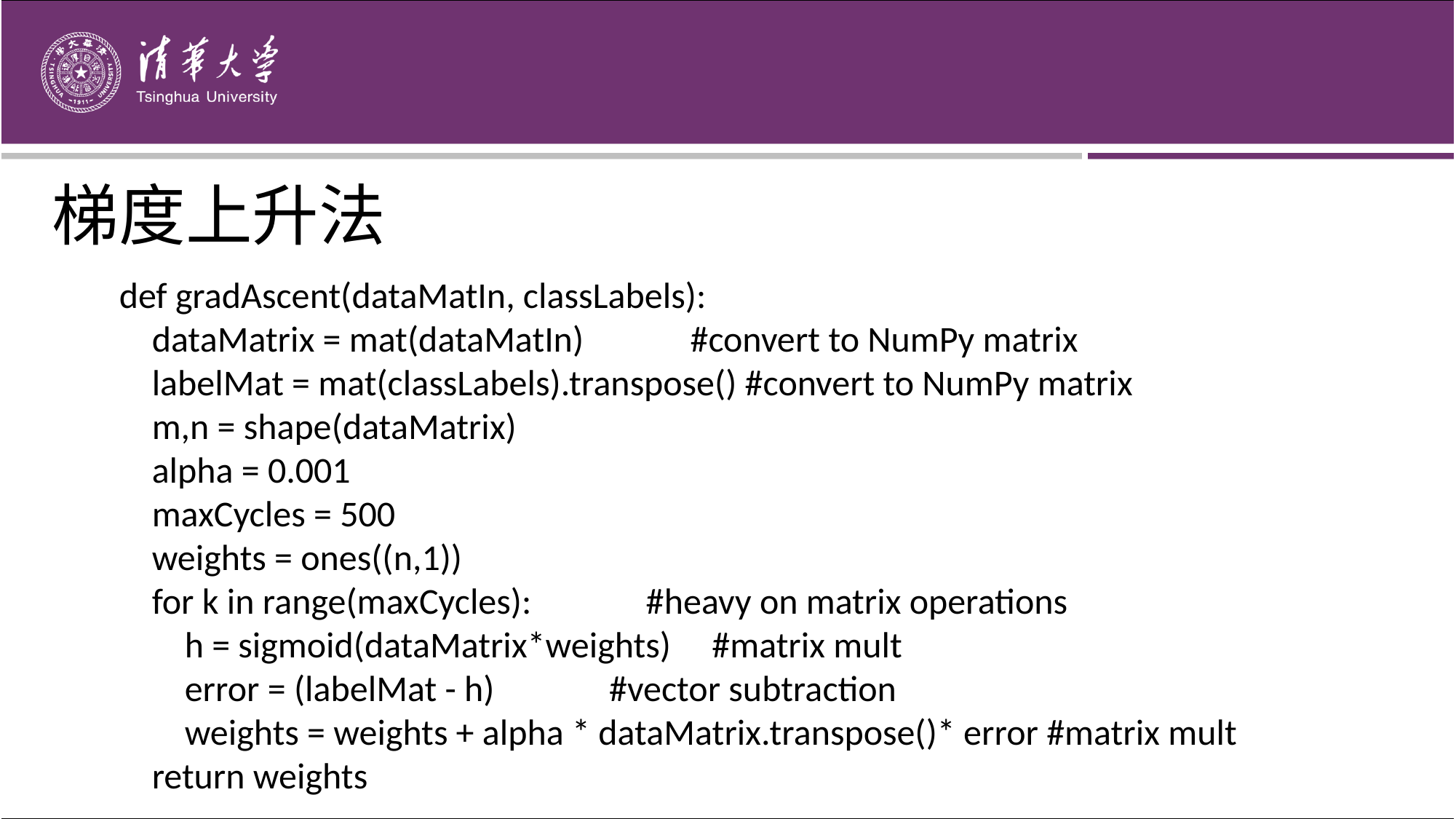

梯度上升法

def gradAscent(dataMatIn, classLabels):
    dataMatrix = mat(dataMatIn)             #convert to NumPy matrix
    labelMat = mat(classLabels).transpose() #convert to NumPy matrix
    m,n = shape(dataMatrix)
    alpha = 0.001
    maxCycles = 500
    weights = ones((n,1))
    for k in range(maxCycles):              #heavy on matrix operations
        h = sigmoid(dataMatrix*weights)     #matrix mult
        error = (labelMat - h)              #vector subtraction
        weights = weights + alpha * dataMatrix.transpose()* error #matrix mult
    return weights